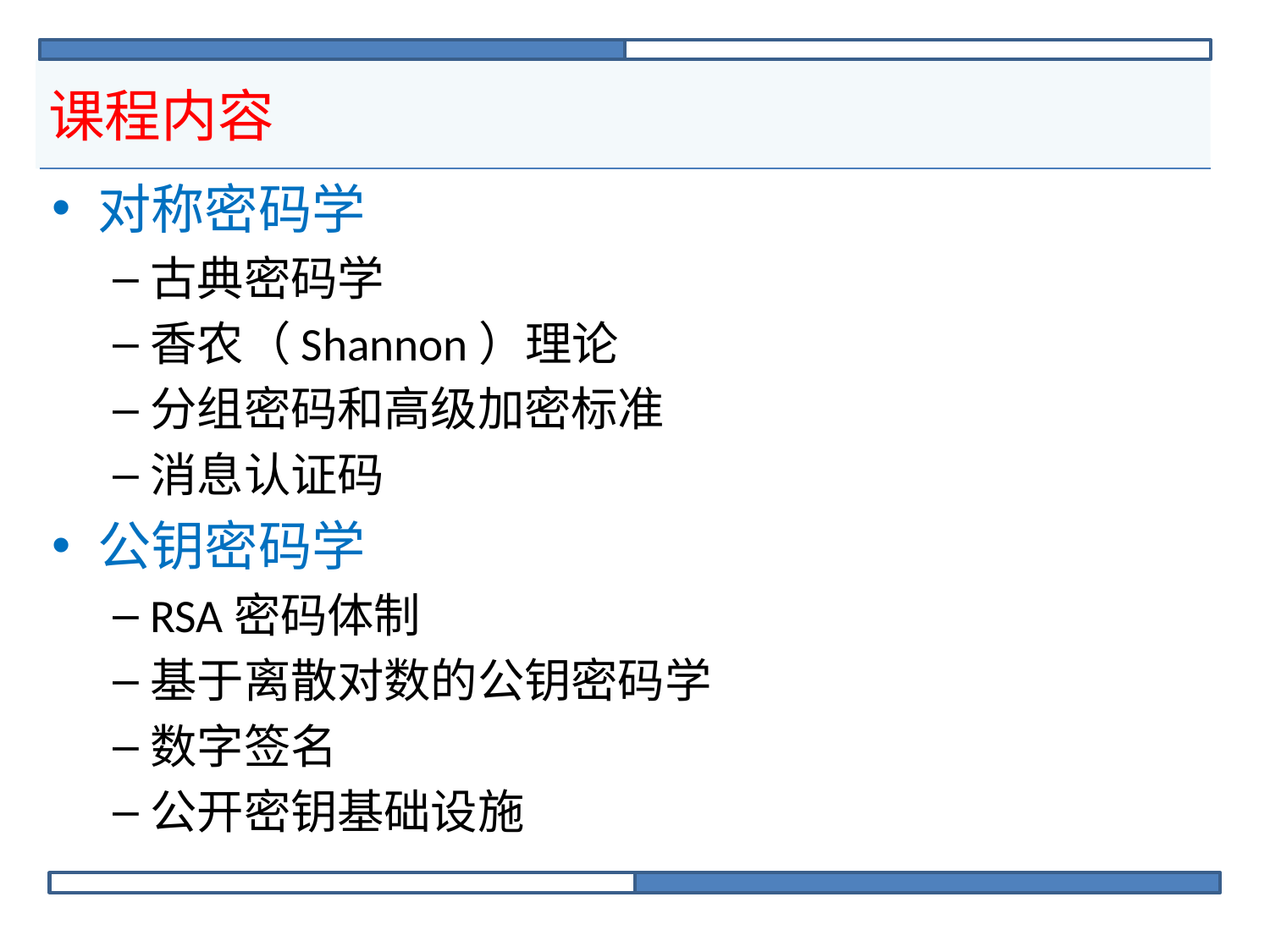

# 课程内容
对称密码学
古典密码学
香农（Shannon）理论
分组密码和高级加密标准
消息认证码
公钥密码学
RSA密码体制
基于离散对数的公钥密码学
数字签名
公开密钥基础设施